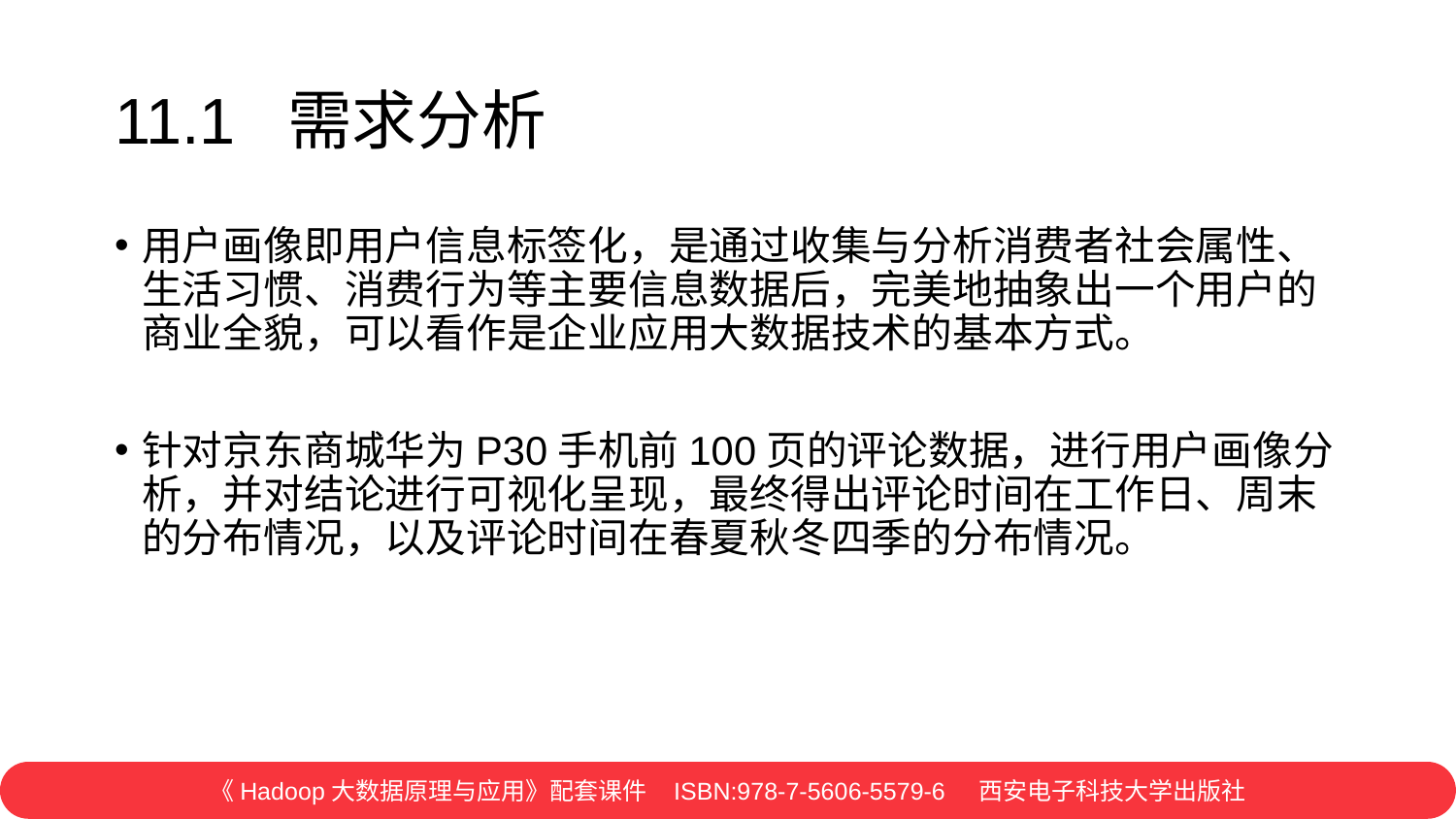

# 11.1  需求分析
用户画像即用户信息标签化，是通过收集与分析消费者社会属性、生活习惯、消费行为等主要信息数据后，完美地抽象出一个用户的商业全貌，可以看作是企业应用大数据技术的基本方式。

针对京东商城华为P30手机前100页的评论数据，进行用户画像分析，并对结论进行可视化呈现，最终得出评论时间在工作日、周末的分布情况，以及评论时间在春夏秋冬四季的分布情况。